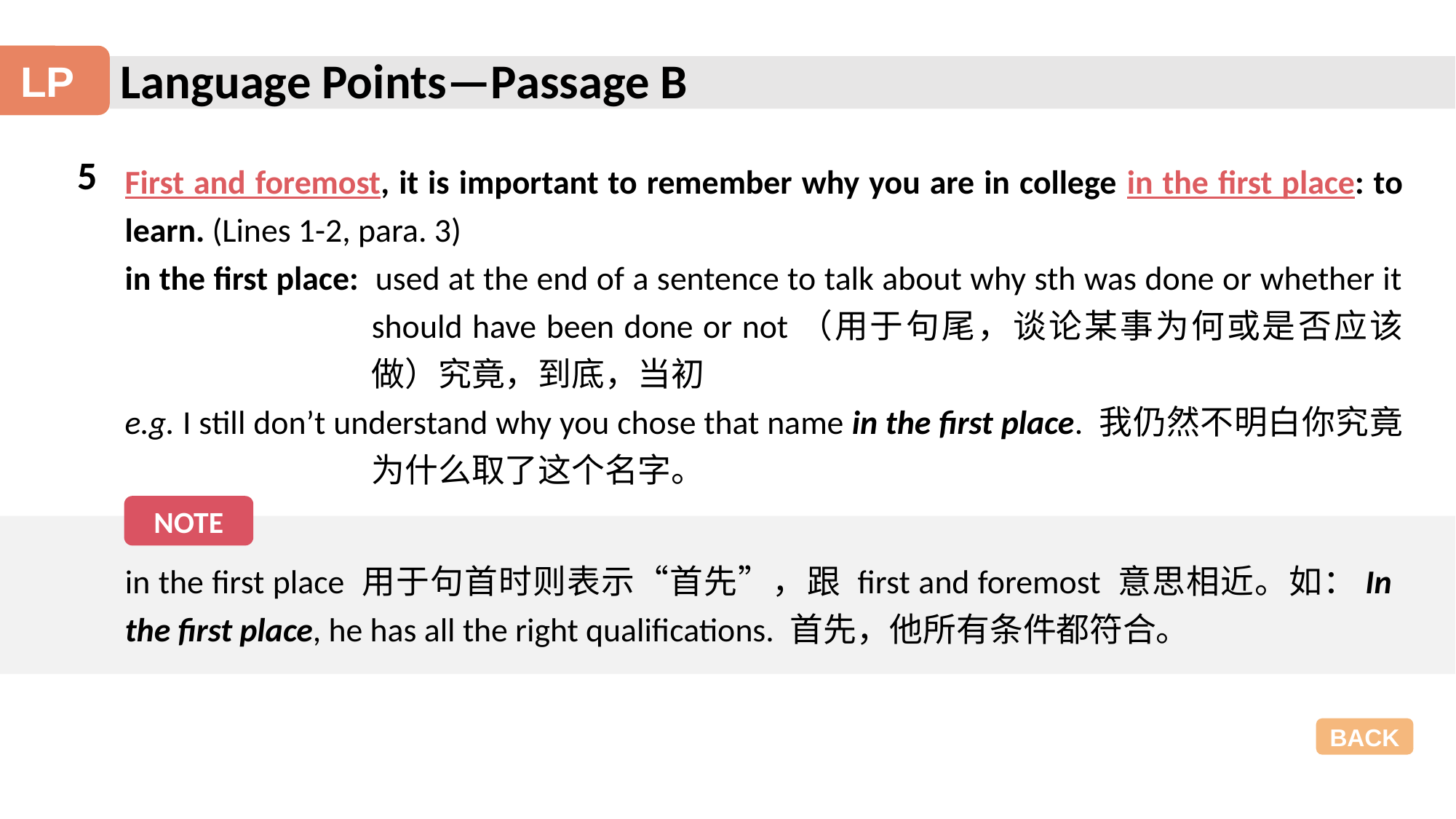

Language Points—Passage B
LP

5
First and foremost, it is important to remember why you are in college in the first place: to learn. (Lines 1-2, para. 3)
in the first place:  used at the end of a sentence to talk about why sth was done or whether it should have been done or not（用于句尾，谈论某事为何或是否应该做）究竟，到底，当初
e.g. I still don’t understand why you chose that name in the first place. 我仍然不明白你究竟为什么取了这个名字。
NOTE

in the first place 用于句首时则表示“首先”，跟 first and foremost 意思相近。如：In the first place, he has all the right qualifications. 首先，他所有条件都符合。
BACK